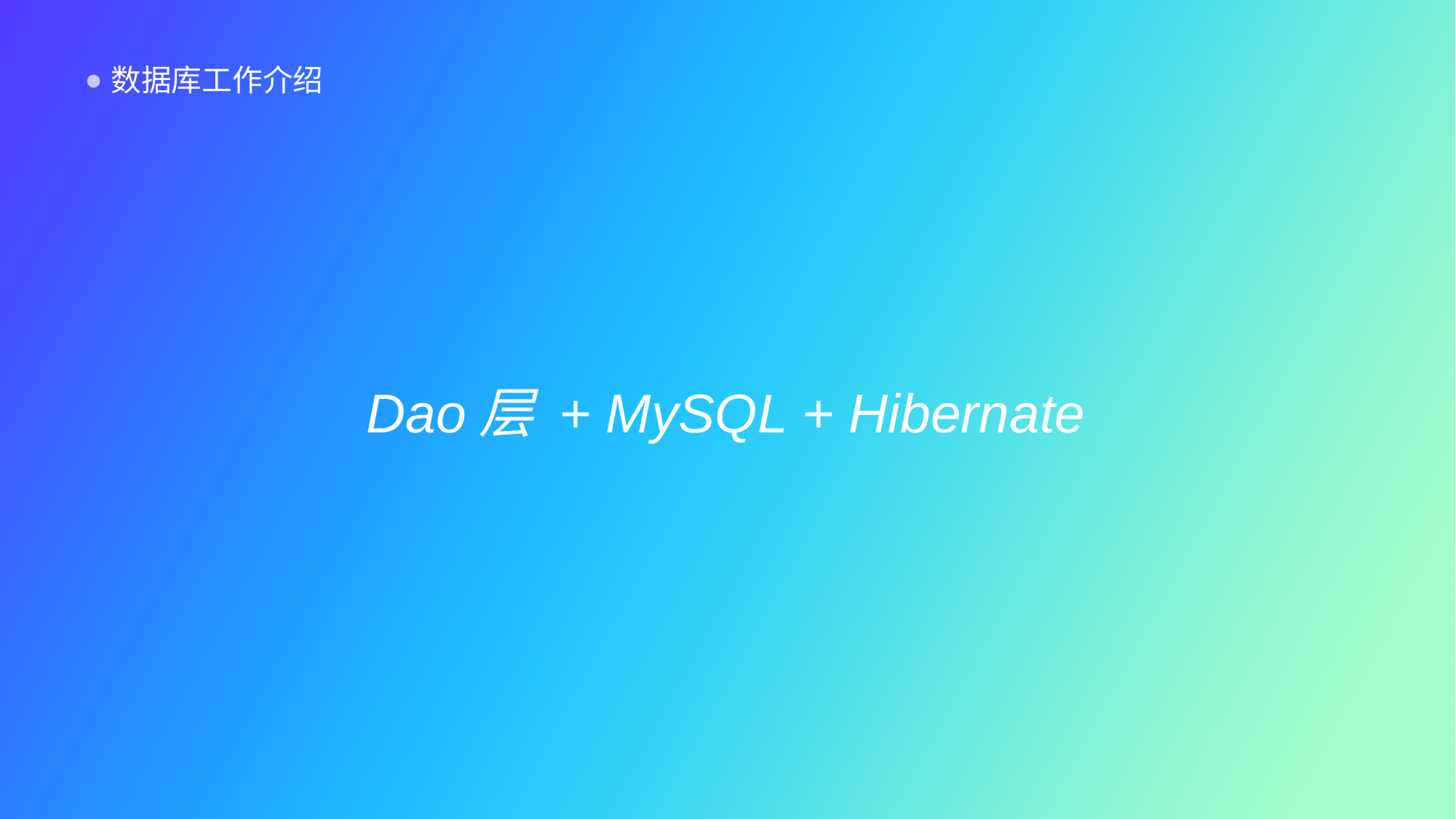

# 数据库工作介绍
Dao层 + MySQL + Hibernate